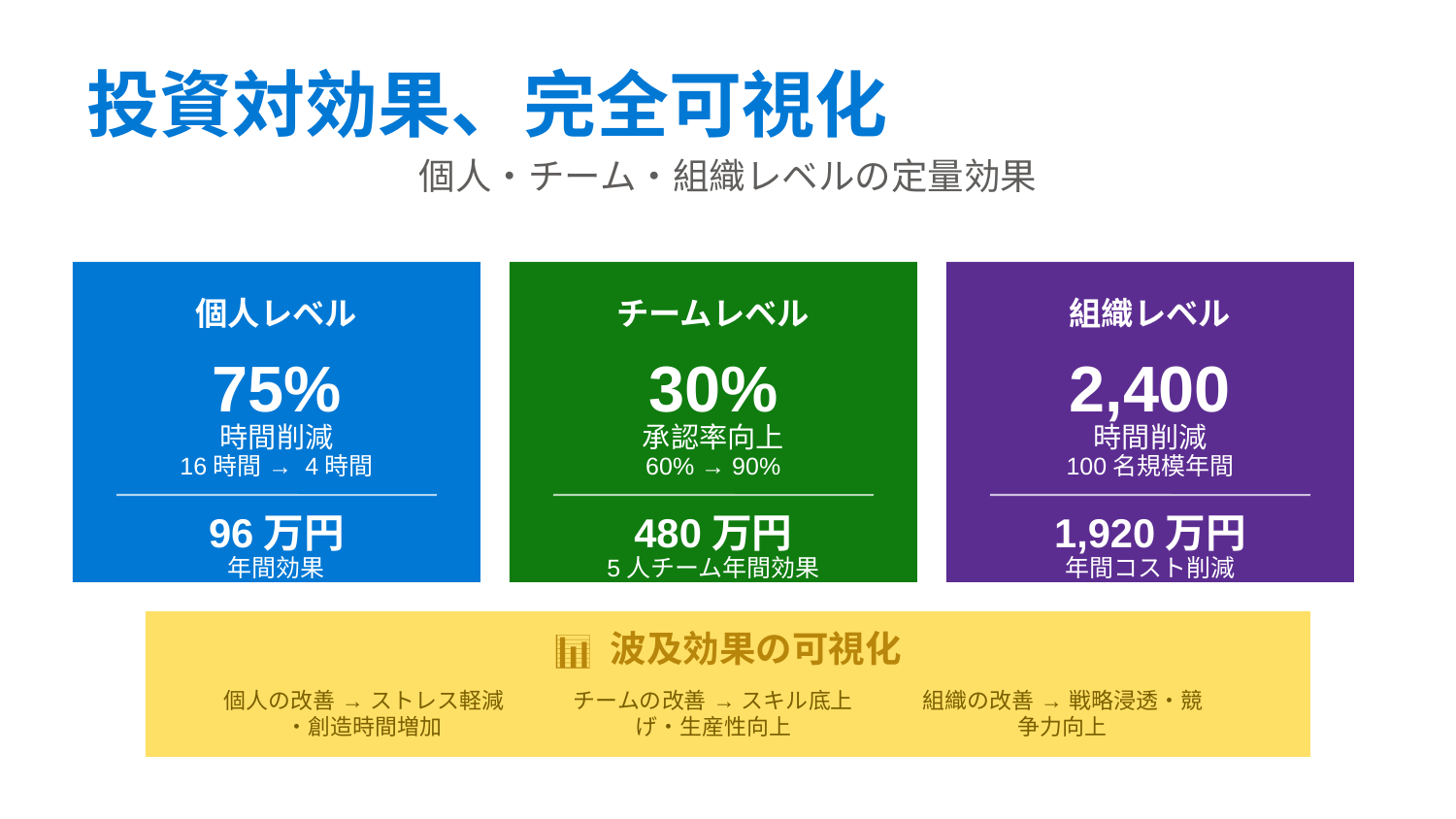

投資対効果、完全可視化
個人・チーム・組織レベルの定量効果

個人レベル
チームレベル
組織レベル
75%
30%
2,400
時間削減
承認率向上
時間削減
16時間 → 4時間
60% → 90%
100名規模年間

96万円
480万円
1,920万円
年間効果
5人チーム年間効果
年間コスト削減

📊 波及効果の可視化
個人の改善 → ストレス軽減・創造時間増加
チームの改善 → スキル底上げ・生産性向上
組織の改善 → 戦略浸透・競争力向上